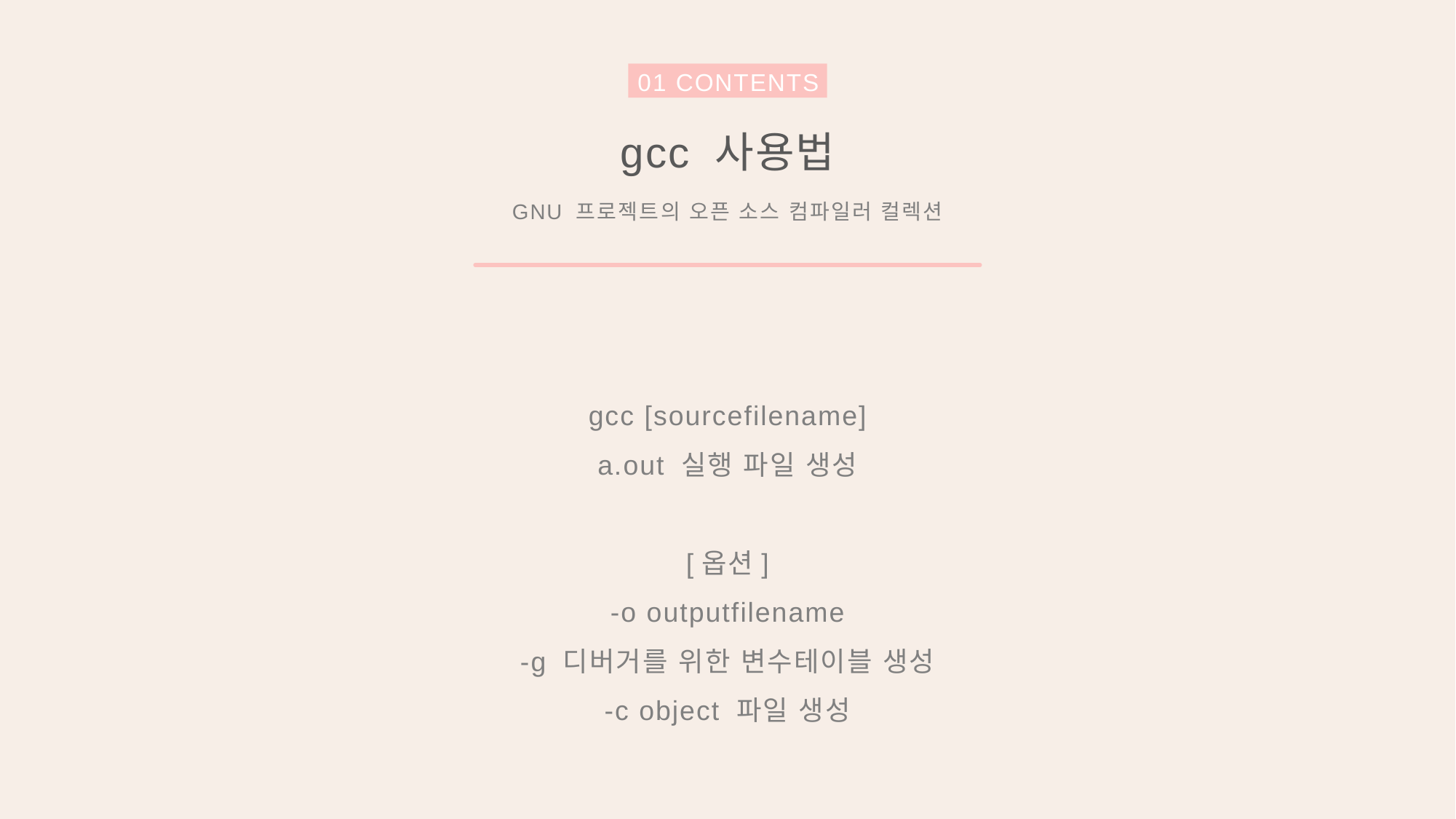

01 CONTENTS
gcc 사용법
GNU 프로젝트의 오픈 소스 컴파일러 컬렉션
gcc [sourcefilename]
a.out 실행 파일 생성

[옵션]
-o outputfilename
-g 디버거를 위한 변수테이블 생성
-c object 파일 생성